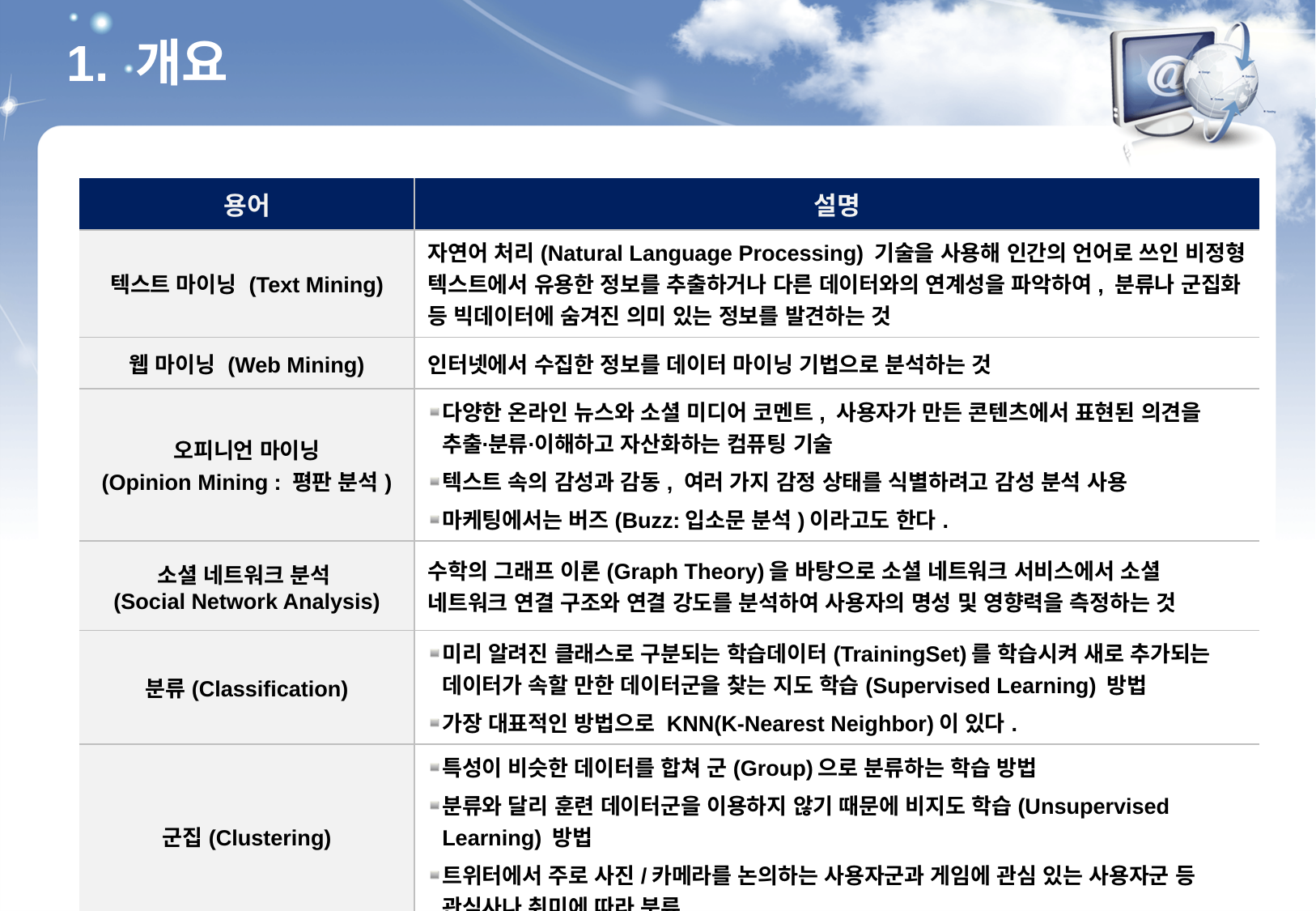

1. 개요
| 용어 | 설명 |
| --- | --- |
| 텍스트 마이닝 (Text Mining) | 자연어 처리(Natural Language Processing) 기술을 사용해 인간의 언어로 쓰인 비정형 텍스트에서 유용한 정보를 추출하거나 다른 데이터와의 연계성을 파악하여, 분류나 군집화 등 빅데이터에 숨겨진 의미 있는 정보를 발견하는 것 |
| 웹 마이닝 (Web Mining) | 인터넷에서 수집한 정보를 데이터 마이닝 기법으로 분석하는 것 |
| 오피니언 마이닝 (Opinion Mining : 평판 분석) | 다양한 온라인 뉴스와 소셜 미디어 코멘트, 사용자가 만든 콘텐츠에서 표현된 의견을 추출∙분류∙이해하고 자산화하는 컴퓨팅 기술 텍스트 속의 감성과 감동, 여러 가지 감정 상태를 식별하려고 감성 분석 사용 마케팅에서는 버즈(Buzz:입소문 분석)이라고도 한다. |
| 소셜 네트워크 분석 (Social Network Analysis) | 수학의 그래프 이론(Graph Theory)을 바탕으로 소셜 네트워크 서비스에서 소셜 네트워크 연결 구조와 연결 강도를 분석하여 사용자의 명성 및 영향력을 측정하는 것 |
| 분류(Classification) | 미리 알려진 클래스로 구분되는 학습데이터(TrainingSet)를 학습시켜 새로 추가되는 데이터가 속할 만한 데이터군을 찾는 지도 학습(Supervised Learning) 방법 가장 대표적인 방법으로 KNN(K-Nearest Neighbor)이 있다. |
| 군집(Clustering) | 특성이 비슷한 데이터를 합쳐 군(Group)으로 분류하는 학습 방법 분류와 달리 훈련 데이터군을 이용하지 않기 때문에 비지도 학습(Unsupervised Learning) 방법 트위터에서 주로 사진/카메라를 논의하는 사용자군과 게임에 관심 있는 사용자군 등 관심사나 취미에 따라 분류 |